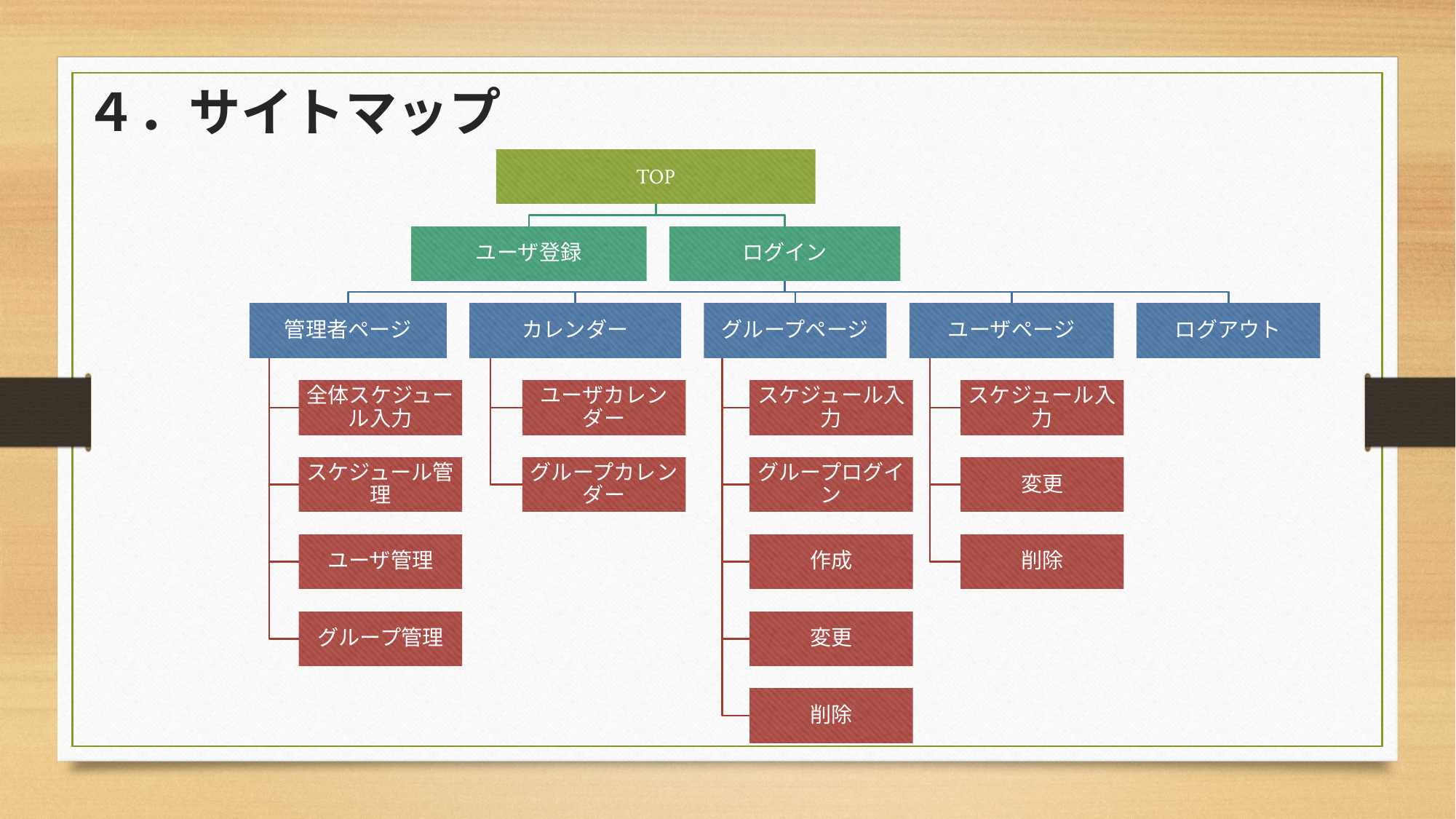

４．サイトマップ
TOP
ログイン
ログアウト
ユーザページ
スケジュール入力
変更
削除
グループページ
スケジュール入力
グループログイン
作成
変更
削除
カレンダー
ユーザカレンダー
グループカレンダー
管理者ページ
全体スケジュール入力
スケジュール管理
ユーザ管理
グループ管理
ユーザ登録